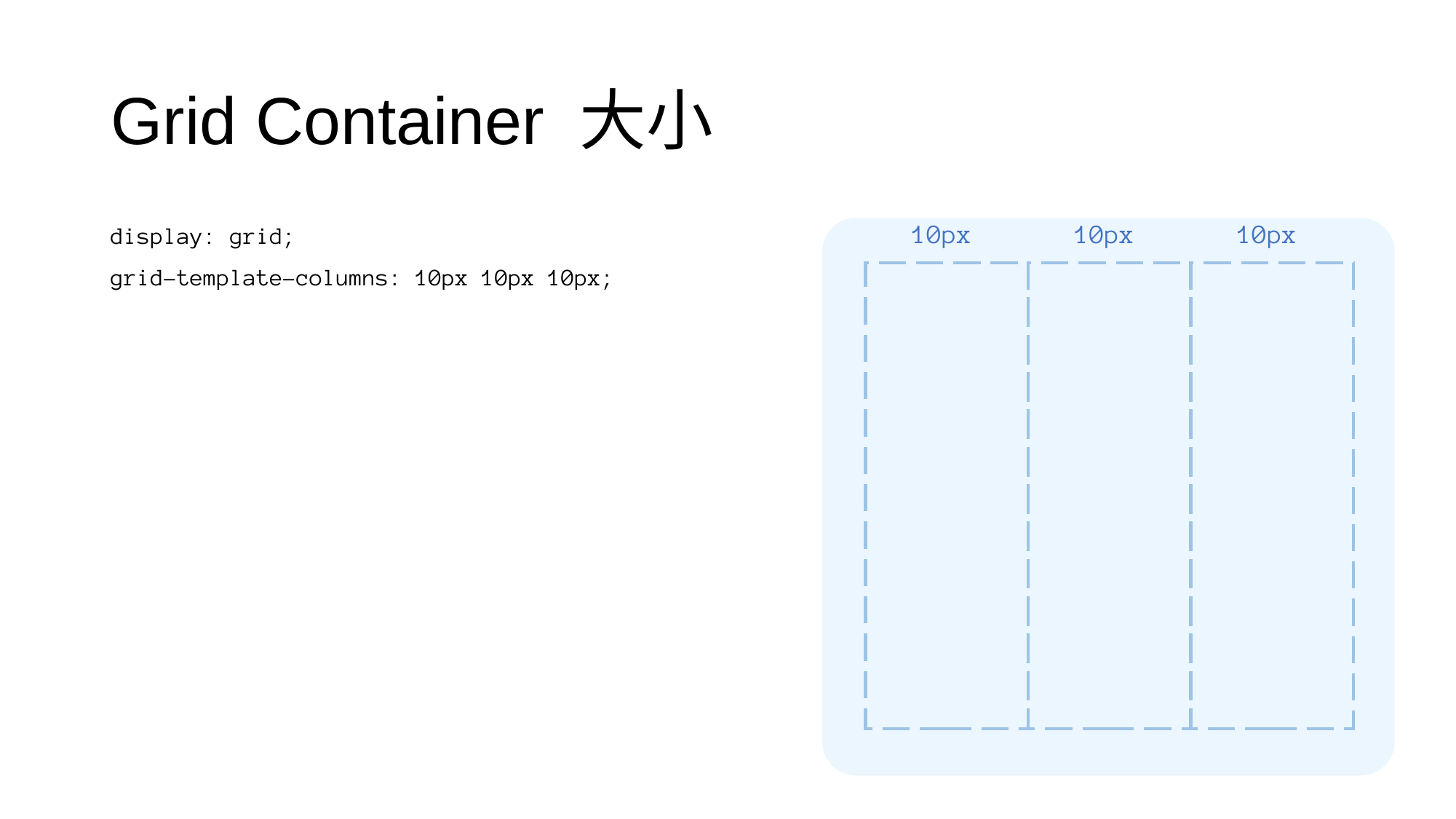

# Grid Container 大小
10px
10px
10px
display: grid;
grid-template-columns: 10px 10px 10px;